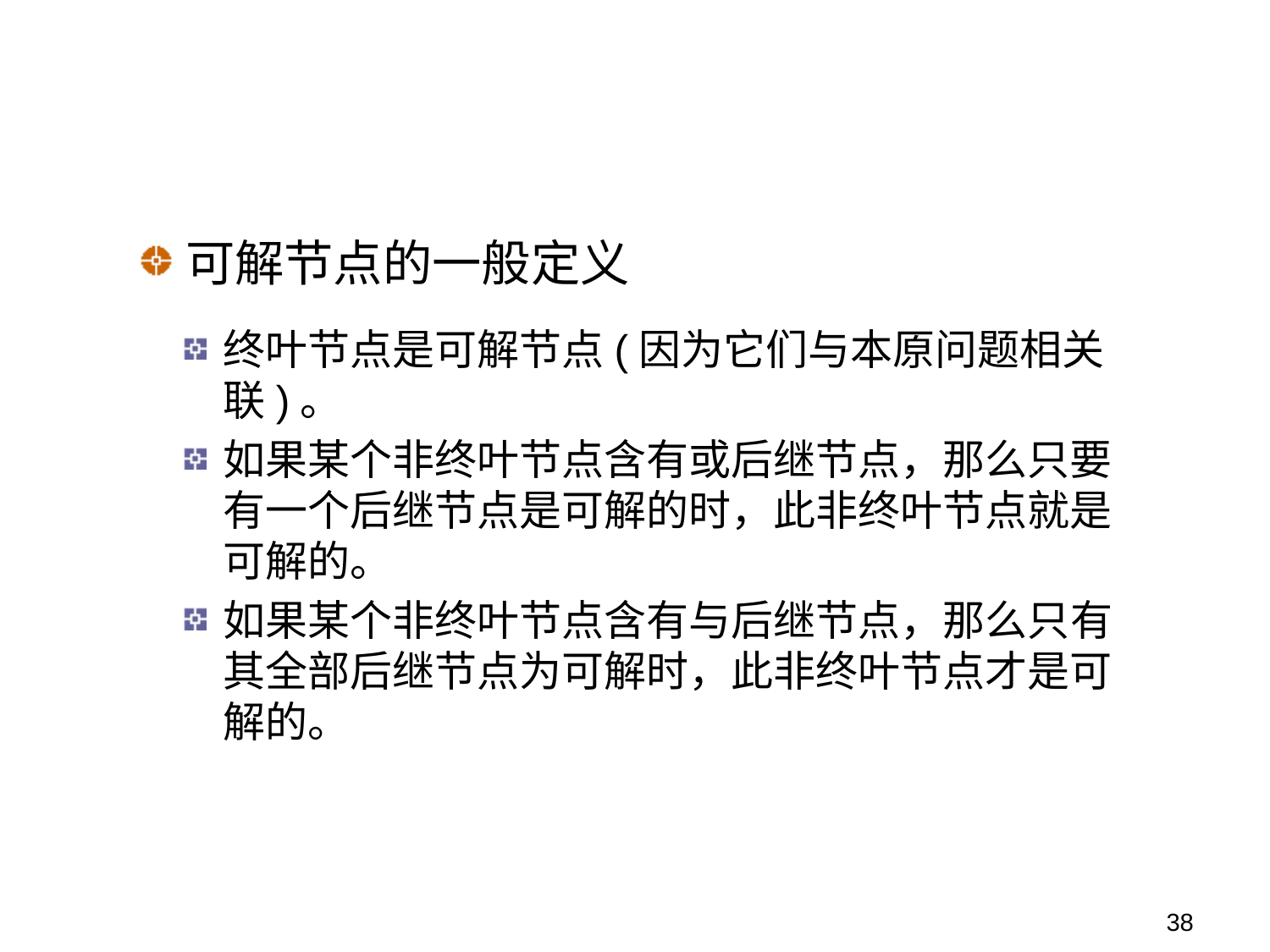

可解节点的一般定义
终叶节点是可解节点(因为它们与本原问题相关联)。
如果某个非终叶节点含有或后继节点，那么只要有一个后继节点是可解的时，此非终叶节点就是可解的。
如果某个非终叶节点含有与后继节点，那么只有其全部后继节点为可解时，此非终叶节点才是可解的。
#
38